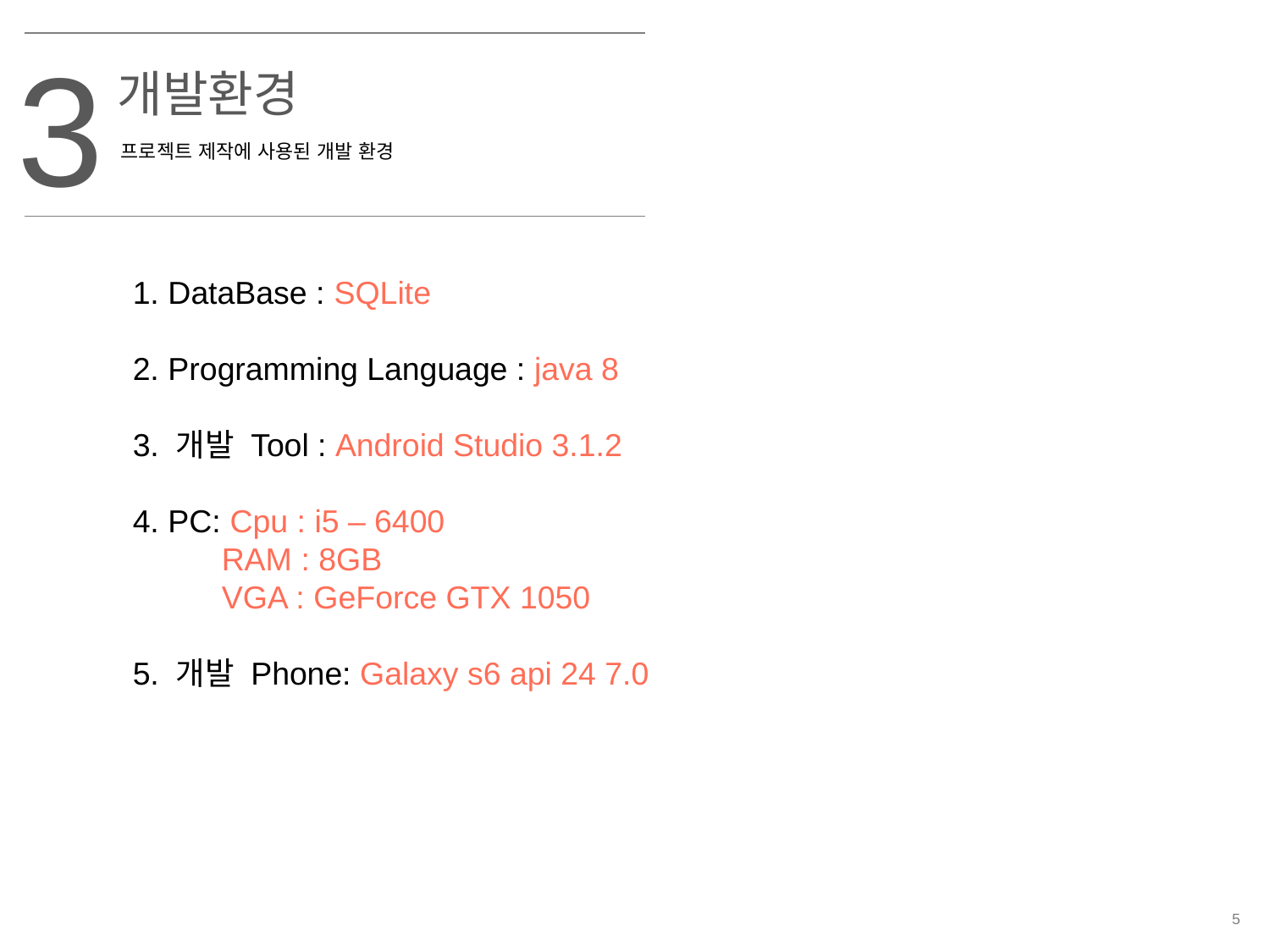

3
개발환경
프로젝트 제작에 사용된 개발 환경
1. DataBase : SQLite

2. Programming Language : java 8

3. 개발 Tool : Android Studio 3.1.2

4. PC: Cpu : i5 – 6400
          RAM : 8GB
          VGA : GeForce GTX 1050

5. 개발 Phone: Galaxy s6 api 24 7.0